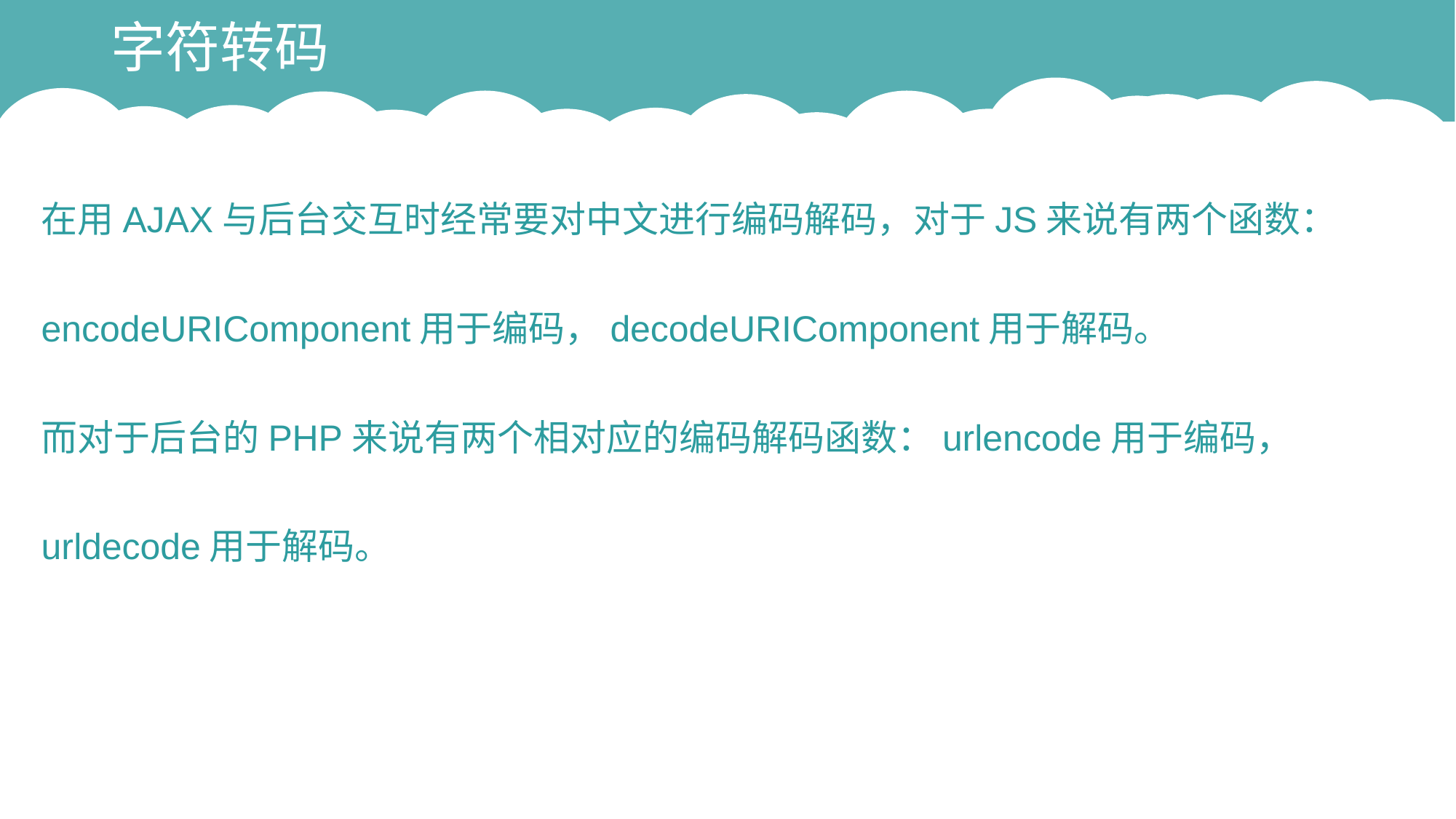

# 字符转码
在用AJAX与后台交互时经常要对中文进行编码解码，对于JS来说有两个函数：

encodeURIComponent用于编码，decodeURIComponent用于解码。

而对于后台的PHP来说有两个相对应的编码解码函数：urlencode用于编码，

urldecode用于解码。